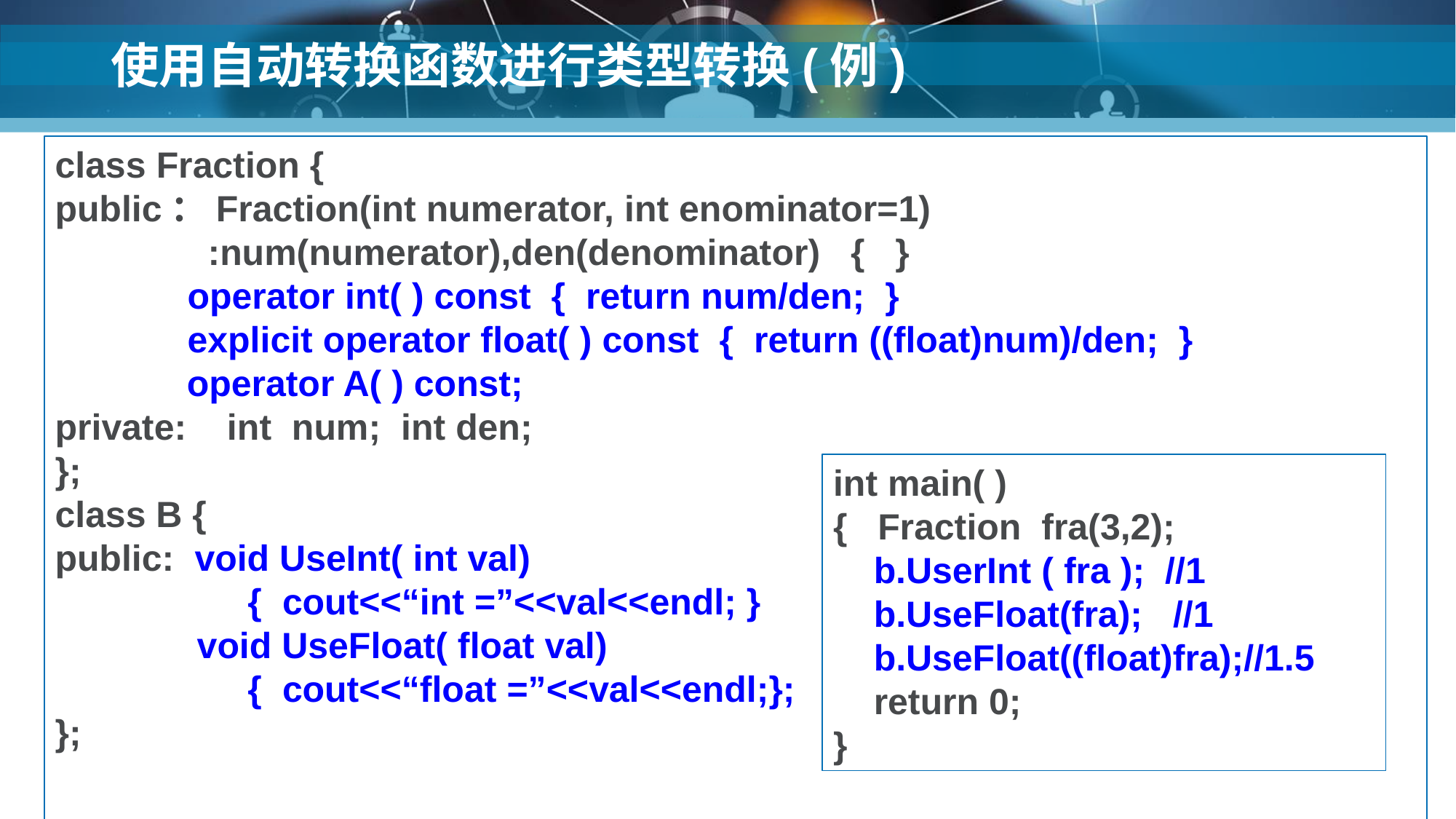

# 使用自动转换函数进行类型转换(例)
class Fraction {
public：Fraction(int numerator, int enominator=1)
               :num(numerator),den(denominator)   {   }
             operator int( ) const  {  return num/den;  }
             explicit operator float( ) const  {  return ((float)num)/den;  }
             operator A( ) const;
private:    int  num;  int den;
};
class B {
public:  void UseInt( int val)
                   {  cout<<“int =”<<val<<endl; }
              void UseFloat( float val)
                   {  cout<<“float =”<<val<<endl;};
};

int main( )
{   Fraction  fra(3,2);
    b.UserInt ( fra );  //1
    b.UseFloat(fra);   //1
    b.UseFloat((float)fra);//1.5
    return 0;
}